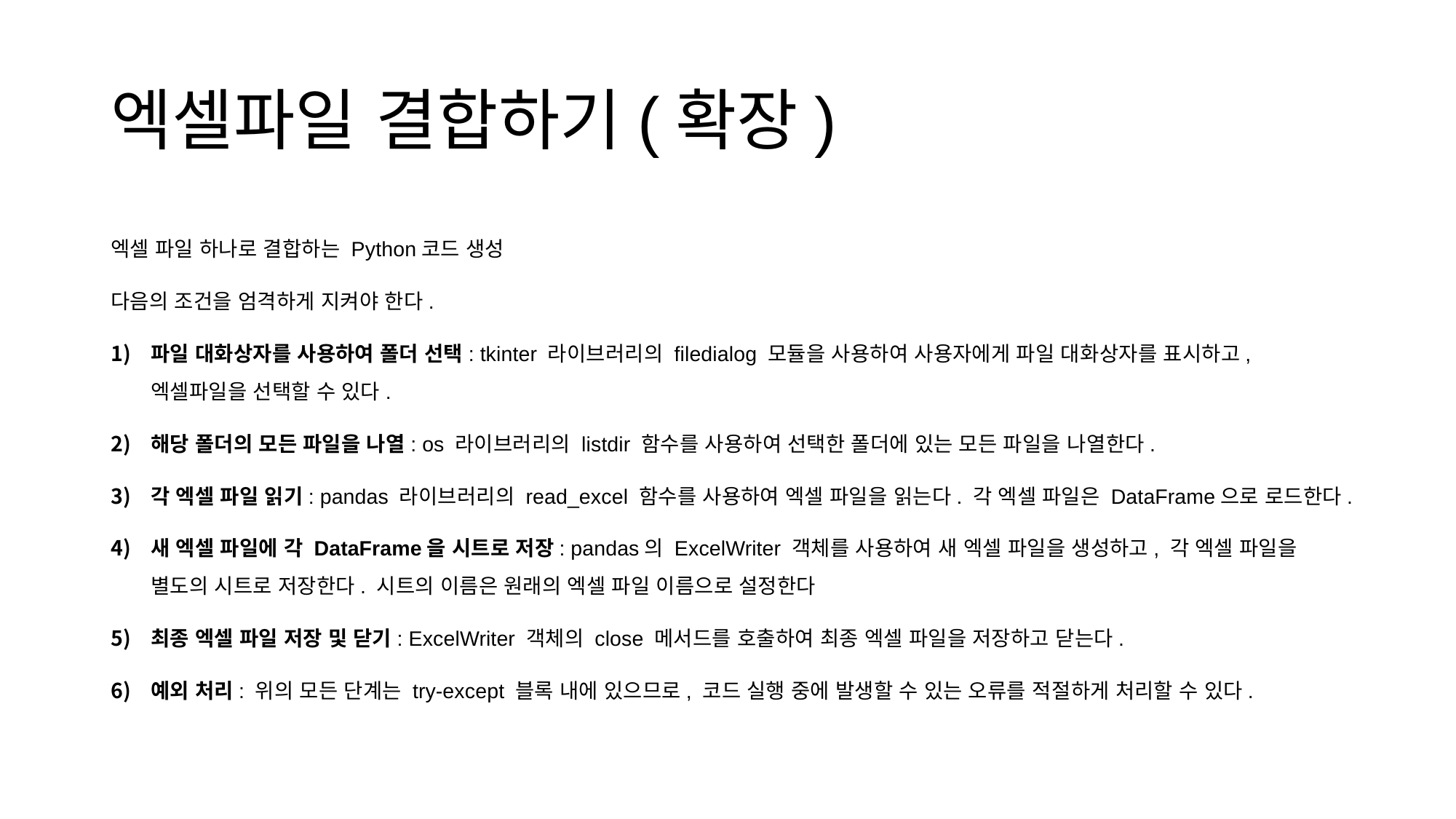

# 엑셀파일 결합하기(확장)
엑셀 파일 하나로 결합하는 Python코드 생성
다음의 조건을 엄격하게 지켜야 한다.
파일 대화상자를 사용하여 폴더 선택: tkinter 라이브러리의 filedialog 모듈을 사용하여 사용자에게 파일 대화상자를 표시하고, 엑셀파일을 선택할 수 있다.
해당 폴더의 모든 파일을 나열: os 라이브러리의 listdir 함수를 사용하여 선택한 폴더에 있는 모든 파일을 나열한다.
각 엑셀 파일 읽기: pandas 라이브러리의 read_excel 함수를 사용하여 엑셀 파일을 읽는다. 각 엑셀 파일은 DataFrame으로 로드한다.
새 엑셀 파일에 각 DataFrame을 시트로 저장: pandas의 ExcelWriter 객체를 사용하여 새 엑셀 파일을 생성하고, 각 엑셀 파일을 별도의 시트로 저장한다. 시트의 이름은 원래의 엑셀 파일 이름으로 설정한다
최종 엑셀 파일 저장 및 닫기: ExcelWriter 객체의 close 메서드를 호출하여 최종 엑셀 파일을 저장하고 닫는다.
예외 처리: 위의 모든 단계는 try-except 블록 내에 있으므로, 코드 실행 중에 발생할 수 있는 오류를 적절하게 처리할 수 있다.